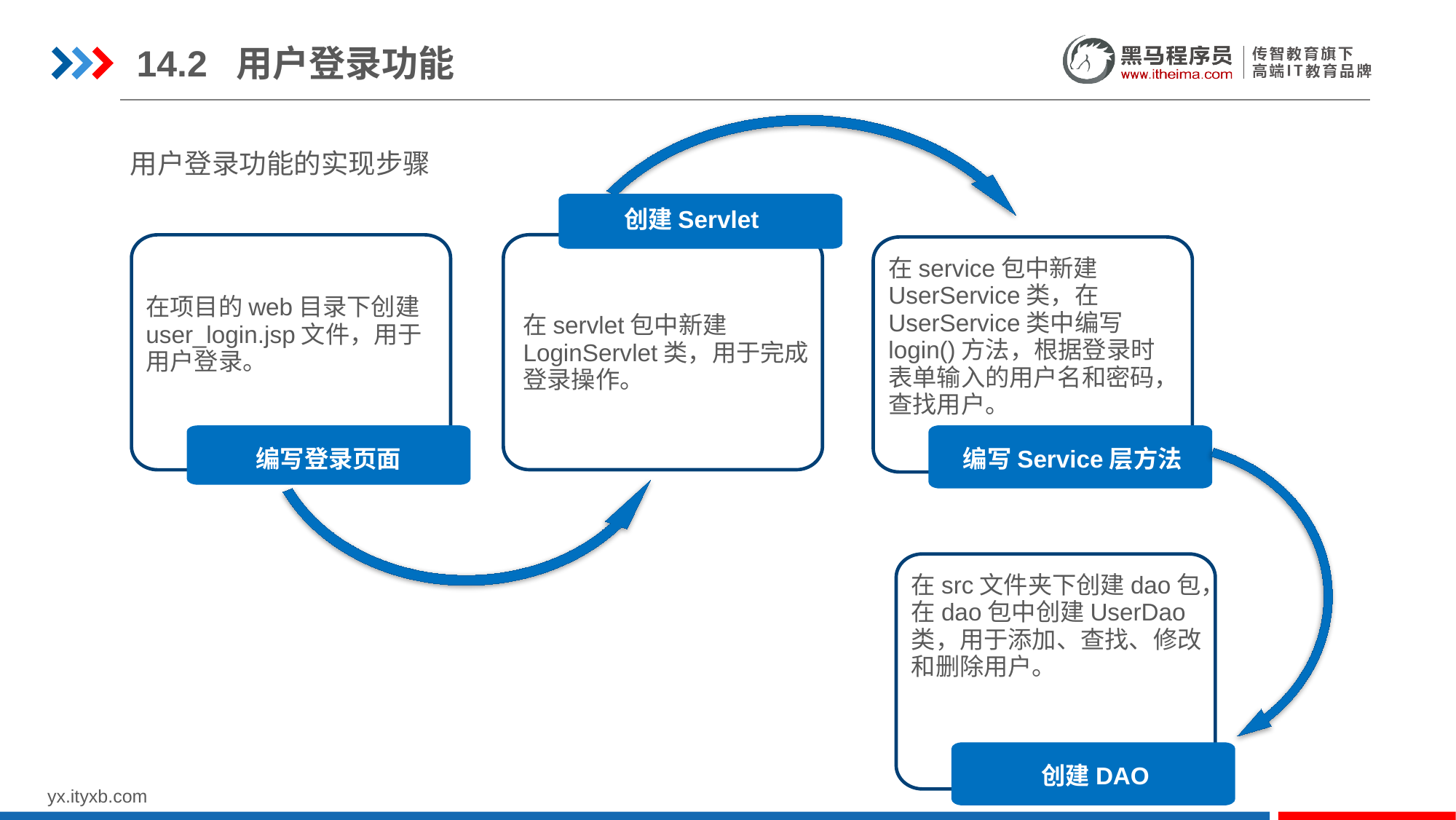

14.2  用户登录功能

用户登录功能的实现步骤

创建Servlet

在service包中新建UserService类，在UserService类中编写login()方法，根据登录时表单输入的用户名和密码，查找用户。
在项目的web目录下创建user_login.jsp文件，用于用户登录。
在servlet包中新建LoginServlet类，用于完成登录操作。

编写登录页面
编写Service层方法

在src文件夹下创建dao包，在dao包中创建UserDao类，用于添加、查找、修改和删除用户。

创建DAO